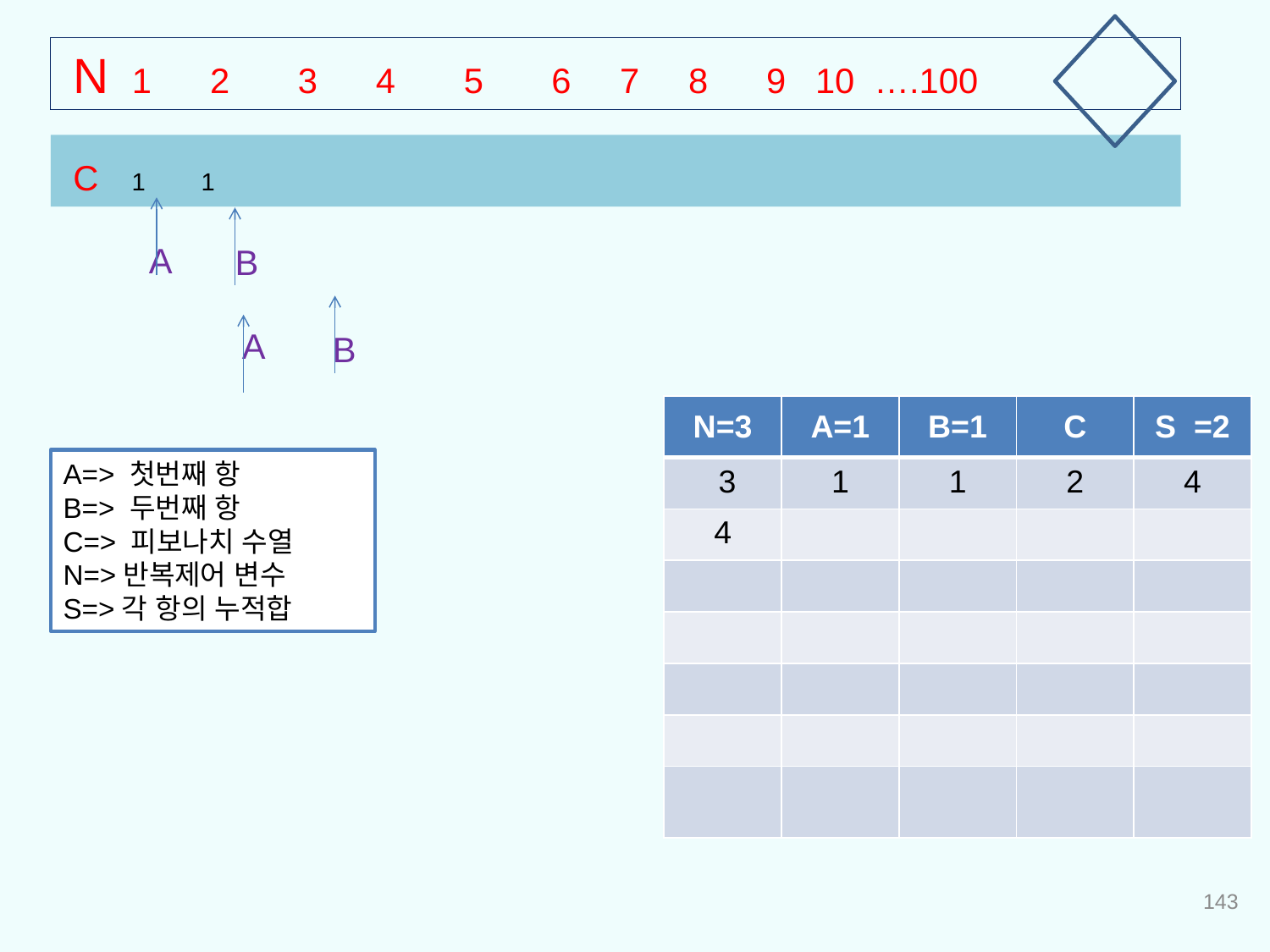

N  1      2       3      4       5       6     7     8      9   10  ….100
 C   1        1
 A
 B
 A
 B
| N=3 | A=1 | B=1 | C | S =2 |
| --- | --- | --- | --- | --- |
| 3 | 1 | 1 | 2 | 4 |
| 4 |  |  |  |  |
|  |  |  |  |  |
|  |  |  |  |  |
|  |  |  |  |  |
|  |  |  |  |  |
|  |  |  |  |  |
A=> 첫번째 항
B=> 두번째 항
C=> 피보나치 수열
N=>반복제어 변수
S=>각 항의 누적합
143